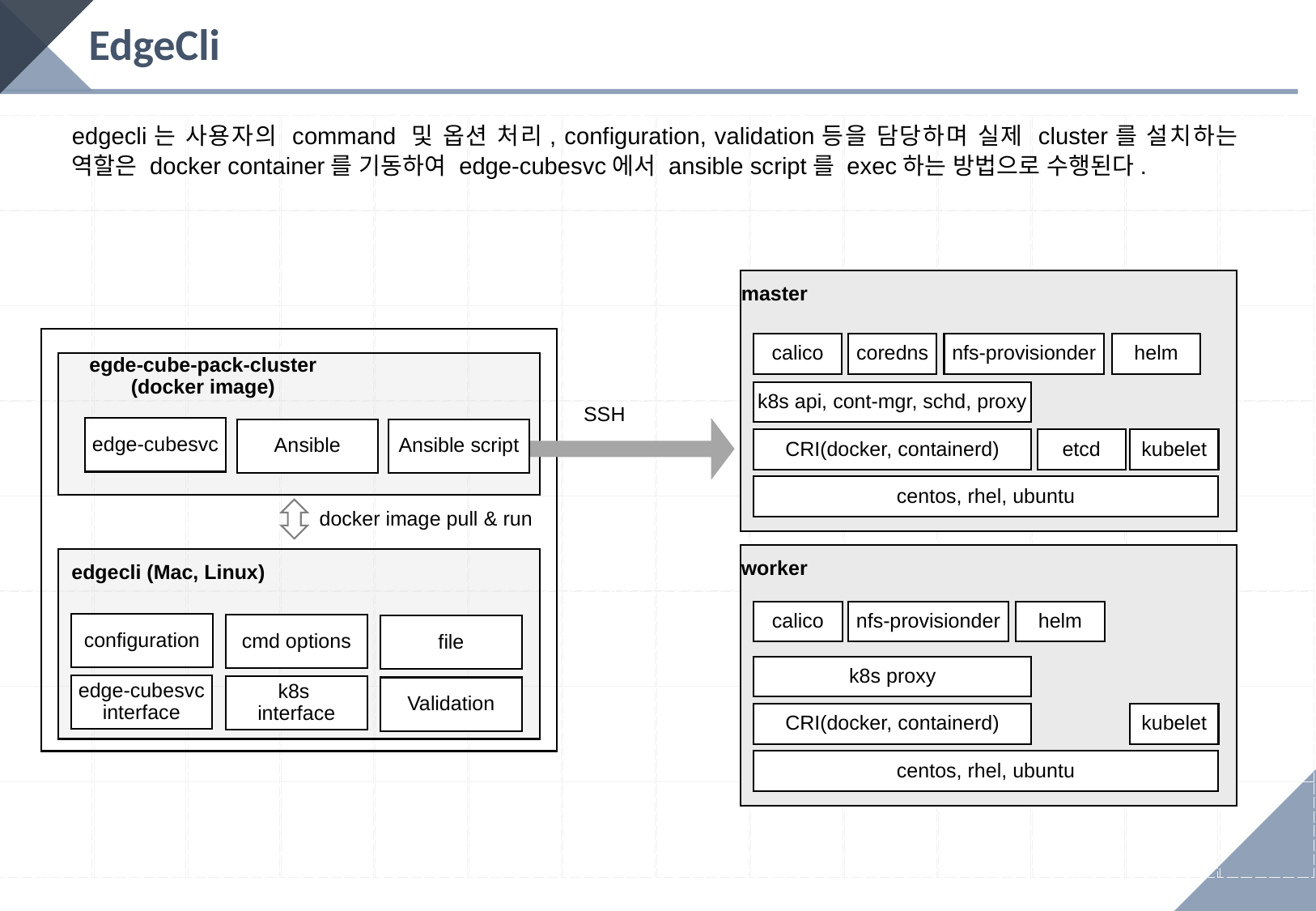

# EdgeCli
edgecli는 사용자의 command 및 옵션 처리, configuration, validation등을 담당하며 실제 cluster를 설치하는 역할은 docker container를 기동하여 edge-cubesvc에서 ansible script를 exec하는 방법으로 수행된다.

master

calico
coredns
nfs-provisionder
helm
egde-cube-pack-cluster (docker image)

k8s api, cont-mgr, schd, proxy
SSH

edge-cubesvc
Ansible
Ansible script
CRI(docker, containerd)
etcd
kubelet
centos, rhel, ubuntu
docker image pull & run

worker
edgecli (Mac, Linux)

calico
nfs-provisionder
helm
configuration
cmd options
file
k8s proxy
edge-cubesvc
interface
k8s
interface
Validation
CRI(docker, containerd)
kubelet
centos, rhel, ubuntu